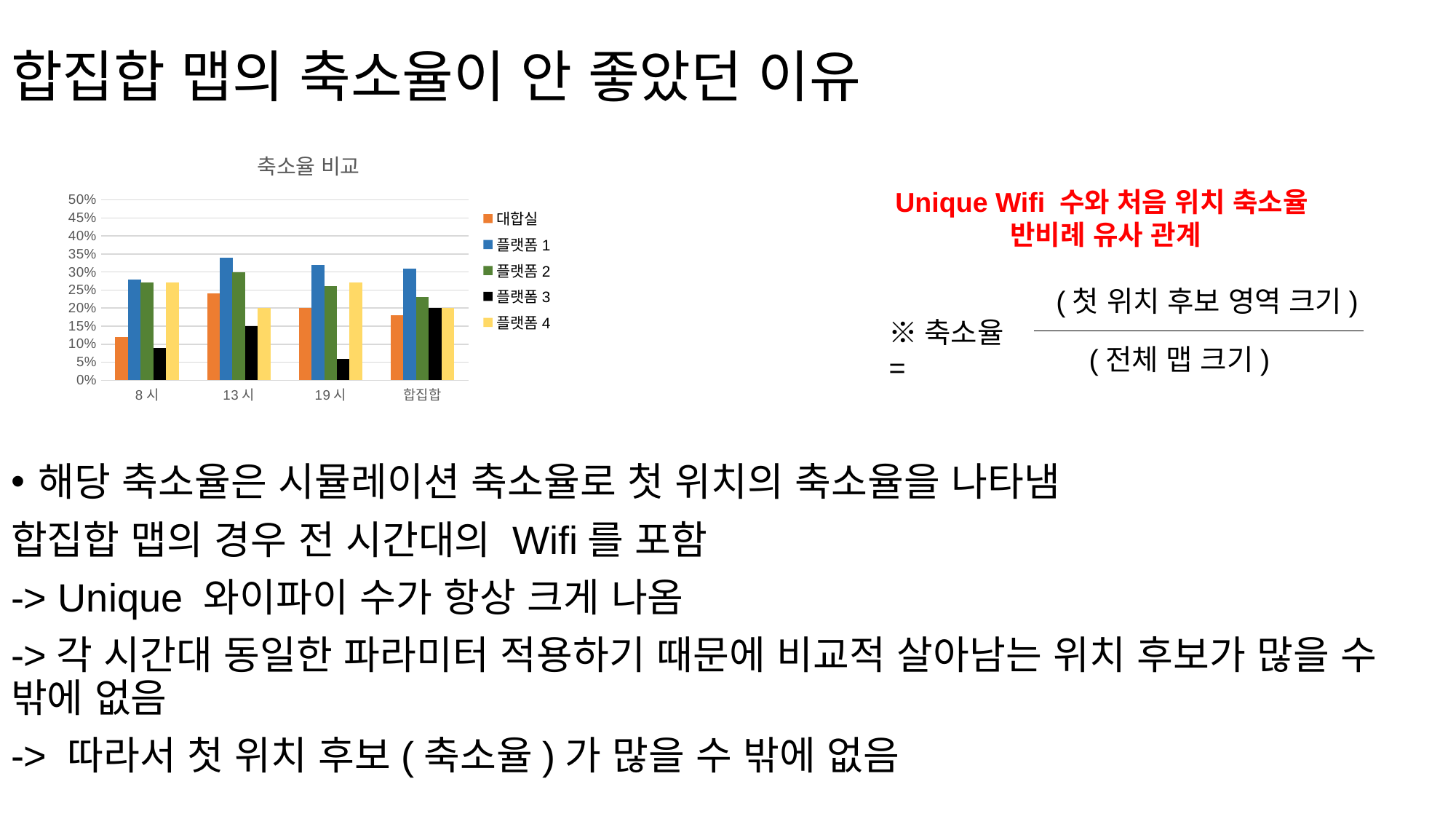

# 합집합 맵의 축소율이 안 좋았던 이유

### Chart: 축소율 비교

| Category | 대합실 | 플랫폼1 | 플랫폼2 | 플랫폼3 | 플랫폼4 |
|---|---|---|---|---|---|
| 8시 | 0.12 | 0.28 | 0.27 | 0.09 | 0.27 |
| 13시 | 0.24 | 0.34 | 0.3 | 0.15 | 0.2 |
| 19시 | 0.2 | 0.32 | 0.26 | 0.06 | 0.27 |
| 합집합 | 0.18 | 0.31 | 0.23 | 0.2 | 0.2 |
Unique Wifi 수와 처음 위치 축소율
반비례 유사 관계
 (첫 위치 후보 영역 크기)
※축소율 =
(전체 맵 크기)
해당 축소율은 시뮬레이션 축소율로 첫 위치의 축소율을 나타냄
합집합 맵의 경우 전 시간대의 Wifi를 포함
-> Unique 와이파이 수가 항상 크게 나옴
->각 시간대 동일한 파라미터 적용하기 때문에 비교적 살아남는 위치 후보가 많을 수 밖에 없음
-> 따라서 첫 위치 후보(축소율)가 많을 수 밖에 없음